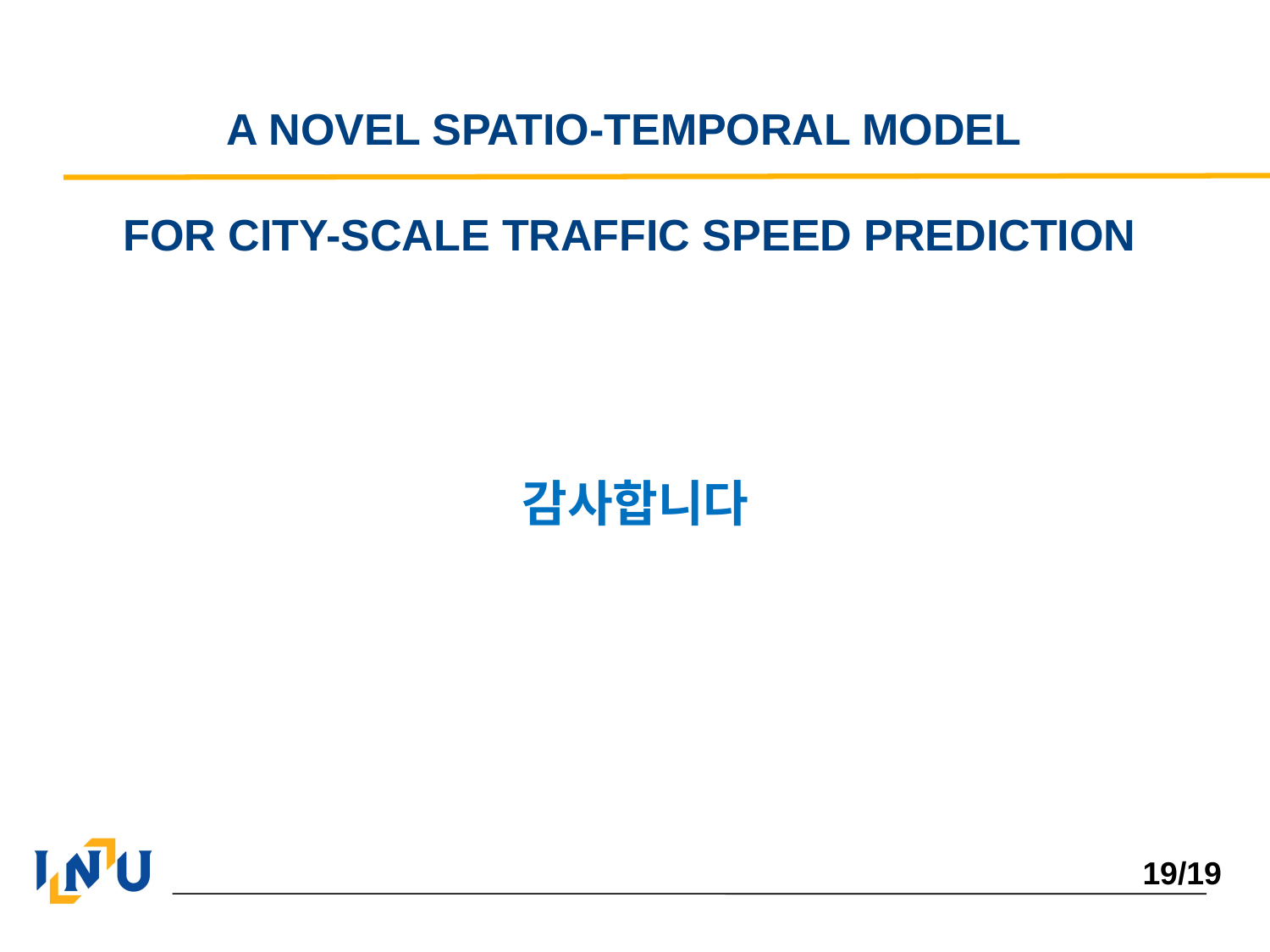

A NOVEL SPATIO-TEMPORAL MODEL
FOR CITY-SCALE TRAFFIC SPEED PREDICTION
감사합니다